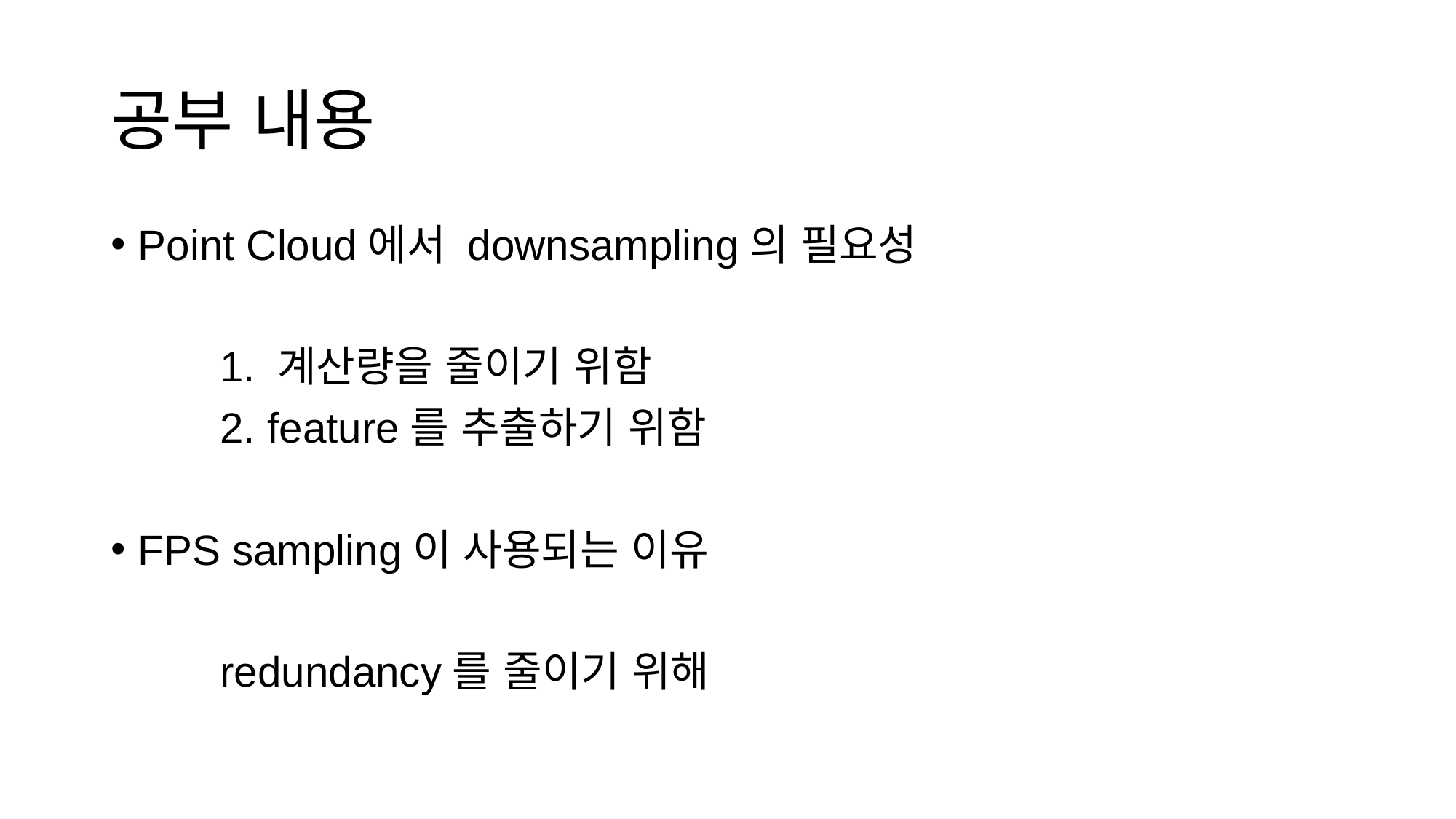

# 공부 내용
Point Cloud에서 downsampling의 필요성

	1. 계산량을 줄이기 위함
	2. feature를 추출하기 위함

FPS sampling이 사용되는 이유

	redundancy를 줄이기 위해